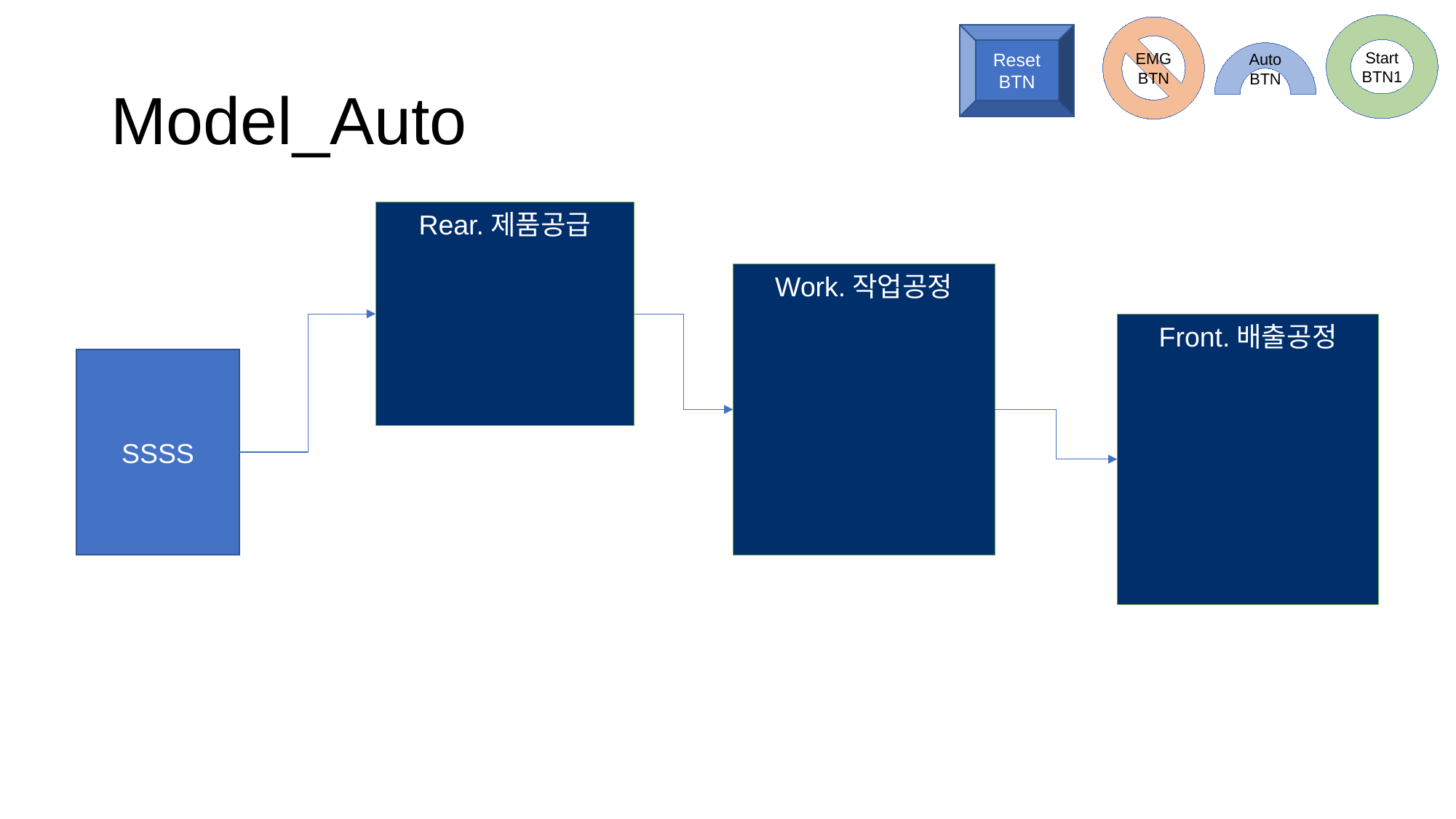

Start
BTN1
EMG
BTN
Reset
BTN
Auto
BTN
# Model_Auto
Rear.제품공급
Work.작업공정
Front.배출공정
SSSS